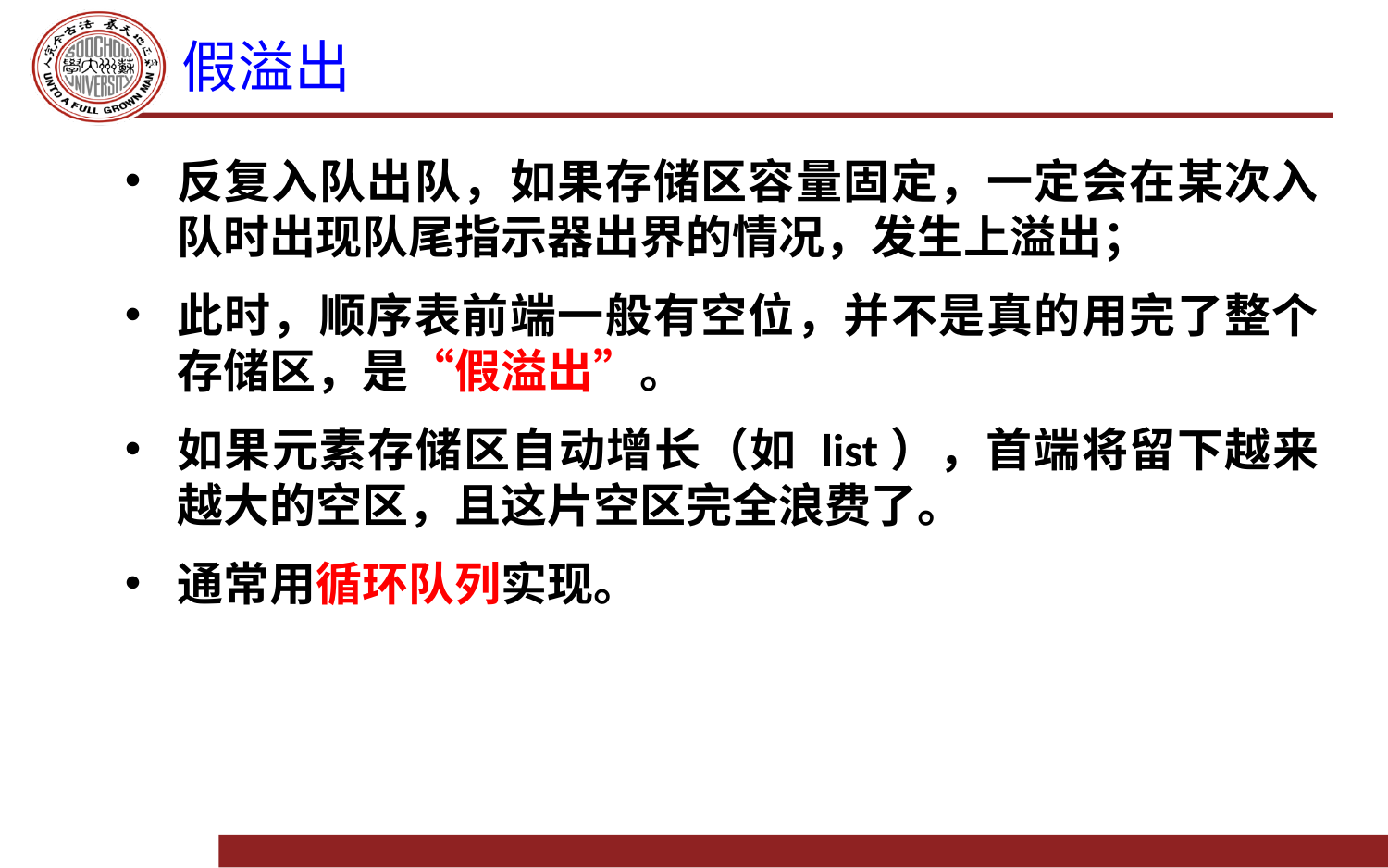

# 假溢出
反复入队出队，如果存储区容量固定，一定会在某次入队时出现队尾指示器出界的情况，发生上溢出；
此时，顺序表前端一般有空位，并不是真的用完了整个存储区，是“假溢出”。
如果元素存储区自动增长（如 list），首端将留下越来越大的空区，且这片空区完全浪费了。
通常用循环队列实现。